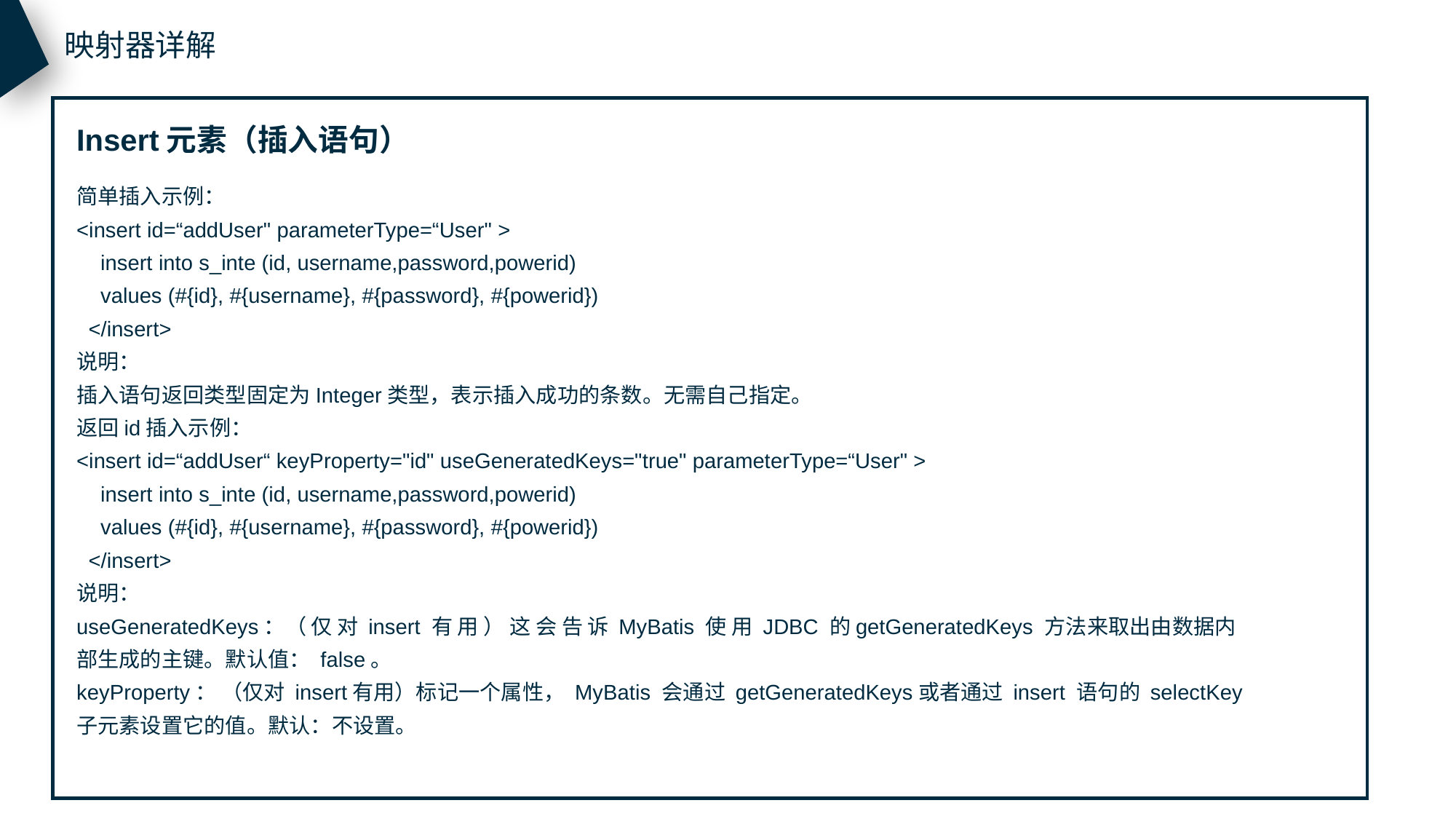

映射器详解

Insert元素（插入语句）
简单插入示例：
<insert id=“addUser" parameterType=“User" >
    insert into s_inte (id, username,password,powerid)
    values (#{id}, #{username}, #{password}, #{powerid})
  </insert>
说明：
插入语句返回类型固定为Integer类型，表示插入成功的条数。无需自己指定。
返回id插入示例：
<insert id=“addUser“ keyProperty="id" useGeneratedKeys="true" parameterType=“User" >
    insert into s_inte (id, username,password,powerid)
    values (#{id}, #{username}, #{password}, #{powerid})
  </insert>
说明：
useGeneratedKeys：（ 仅 对 insert 有 用 ） 这 会 告 诉 MyBatis 使 用 JDBC 的getGeneratedKeys 方法来取出由数据内部生成的主键。默认值： false。
keyProperty： （仅对 insert有用）标记一个属性， MyBatis 会通过 getGeneratedKeys或者通过 insert 语句的 selectKey 子元素设置它的值。默认：不设置。